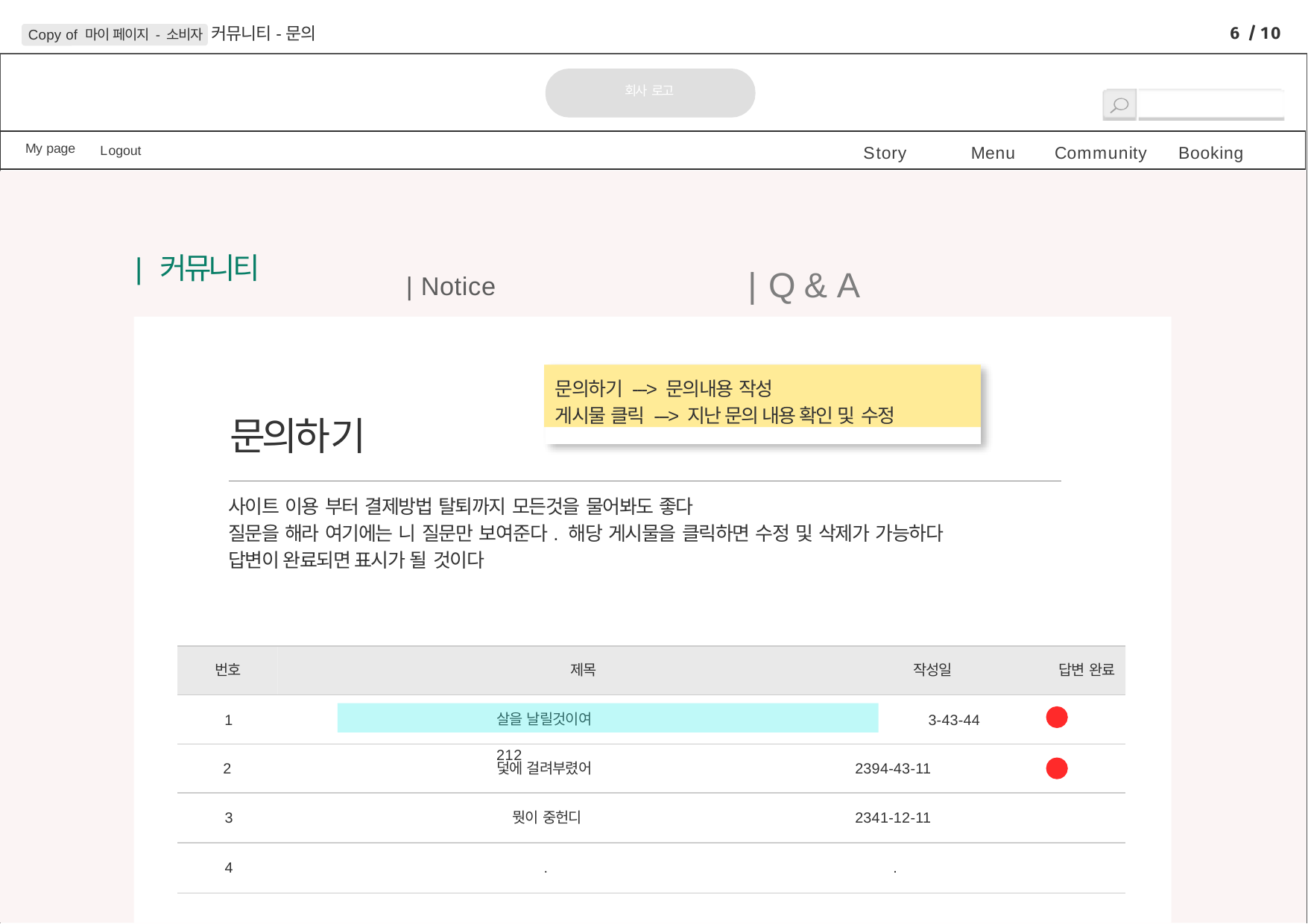

6 / 10
Copy of 마이 페이지 - 소비자  커뮤니티-문의

회사 로고

My page
Story
Menu
Community
Booking
Logout

| 커뮤니티
| Q & A

| Notice

문의하기 ---> 문의내용 작성
게시물 클릭 ---> 지난 문의 내용 확인 및 수정
문의하기

사이트 이용 부터 결제방법 탈퇴까지 모든것을 물어봐도 좋다
질문을 해라 여기에는 니 질문만 보여준다. 해당 게시물을 클릭하면 수정 및 삭제가 가능하다  답변이 완료되면 표시가 될 것이다

번호	제목	작성일	답변 완료

1	3-43-44

살을 날릴것이여	212

2
덫에 걸려부렸어
2394-43-11

3
뭣이 중헌디
2341-12-11

4
.
.